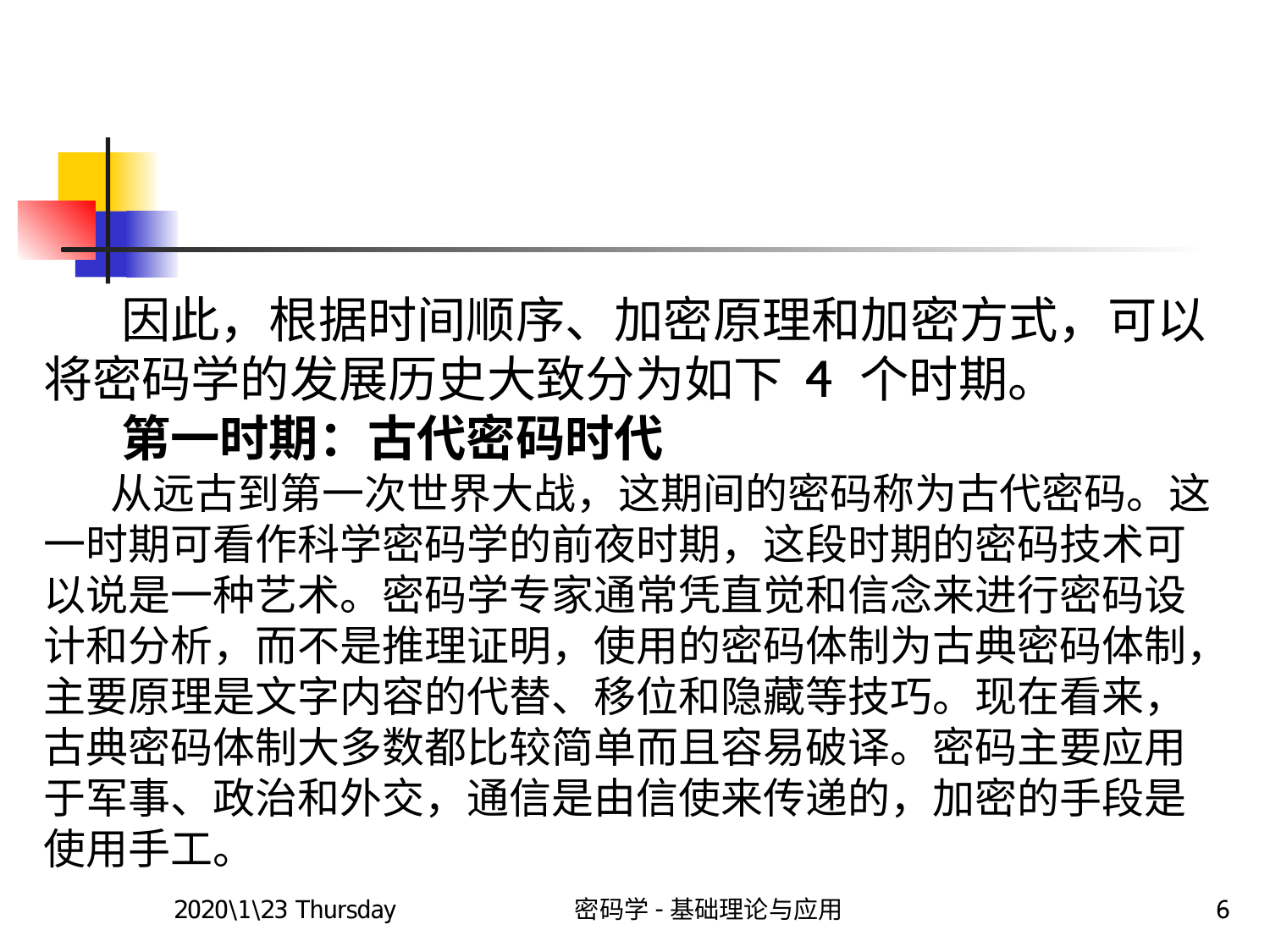

因此，根据时间顺序、加密原理和加密方式，可以将密码学的发展历史大致分为如下 4 个时期。
      第一时期：古代密码时代
      从远古到第一次世界大战，这期间的密码称为古代密码。这一时期可看作科学密码学的前夜时期，这段时期的密码技术可以说是一种艺术。密码学专家通常凭直觉和信念来进行密码设计和分析，而不是推理证明，使用的密码体制为古典密码体制，主要原理是文字内容的代替、移位和隐藏等技巧。现在看来，古典密码体制大多数都比较简单而且容易破译。密码主要应用于军事、政治和外交，通信是由信使来传递的，加密的手段是使用手工。
2020\1\23 Thursday
密码学-基础理论与应用
6